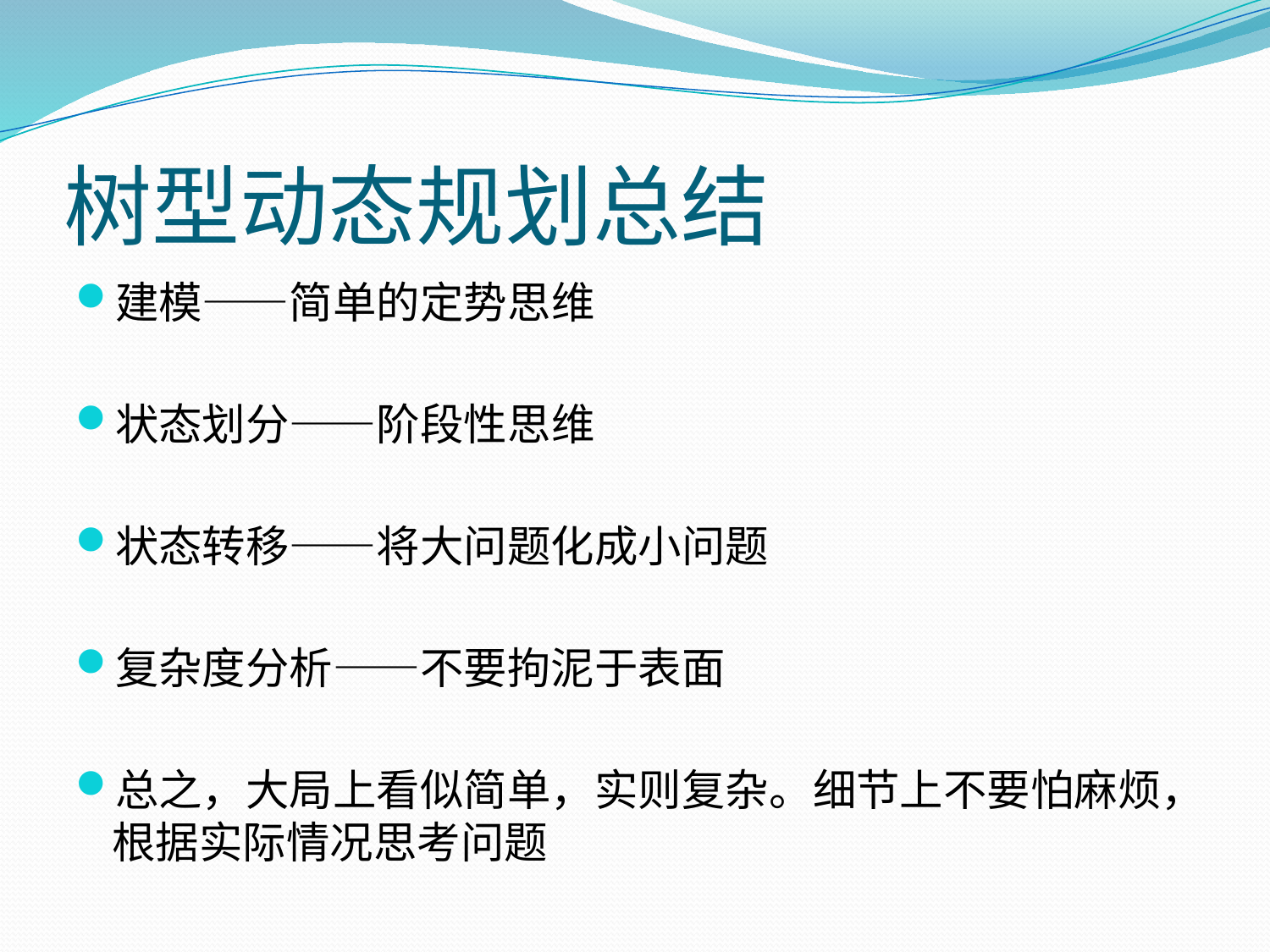

# 树型动态规划总结
建模——简单的定势思维

状态划分——阶段性思维

状态转移——将大问题化成小问题

复杂度分析——不要拘泥于表面

总之，大局上看似简单，实则复杂。细节上不要怕麻烦，根据实际情况思考问题